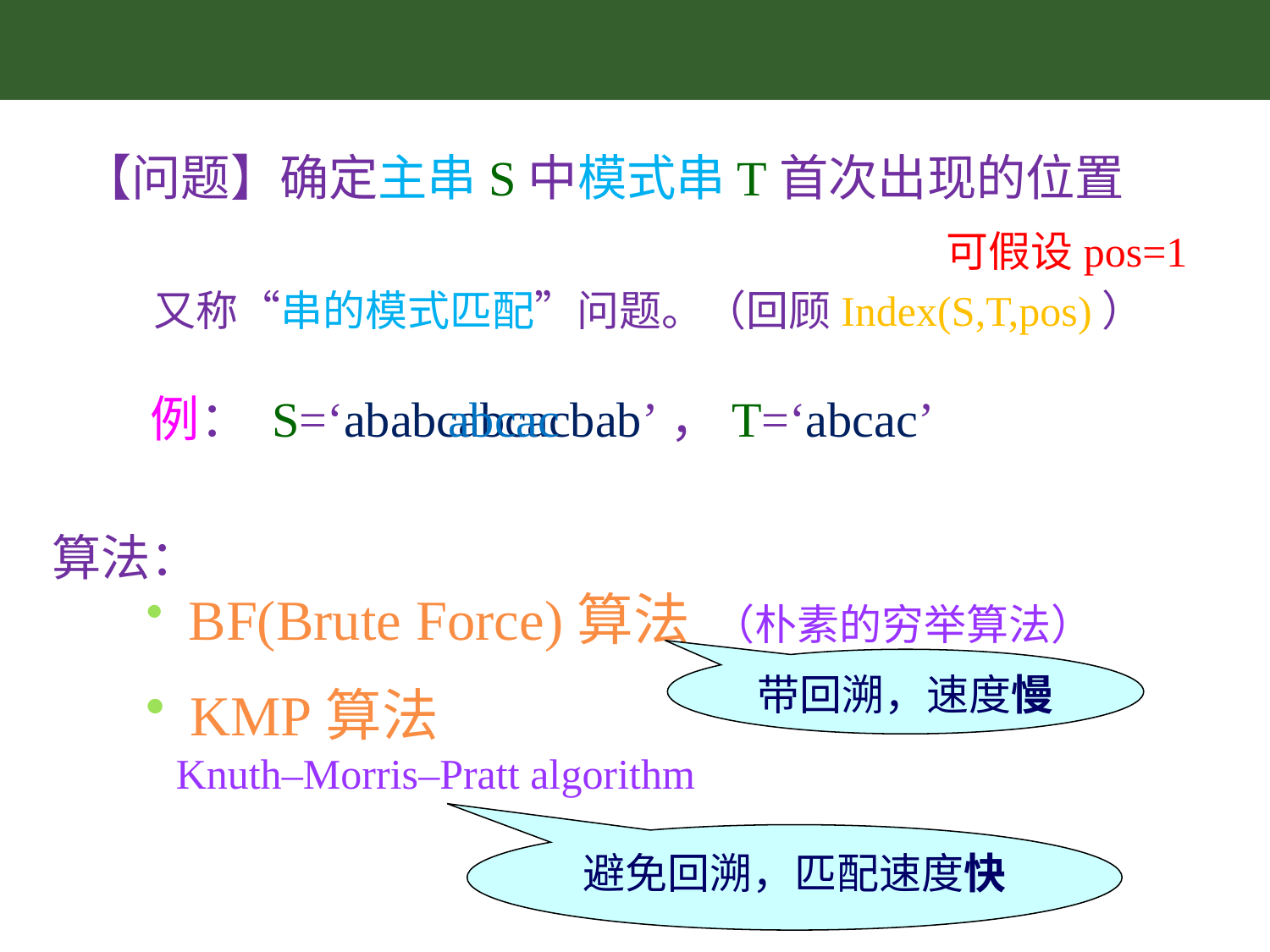

【问题】确定主串S中模式串T首次出现的位置
可假设pos=1
又称“串的模式匹配”问题。（回顾Index(S,T,pos)）
例： S=‘ababcabcacbab’，T=‘abcac’
abcac
算法：
 BF(Brute Force)算法  （朴素的穷举算法）
 KMP算法
Knuth–Morris–Pratt algorithm

带回溯，速度慢
避免回溯，匹配速度快